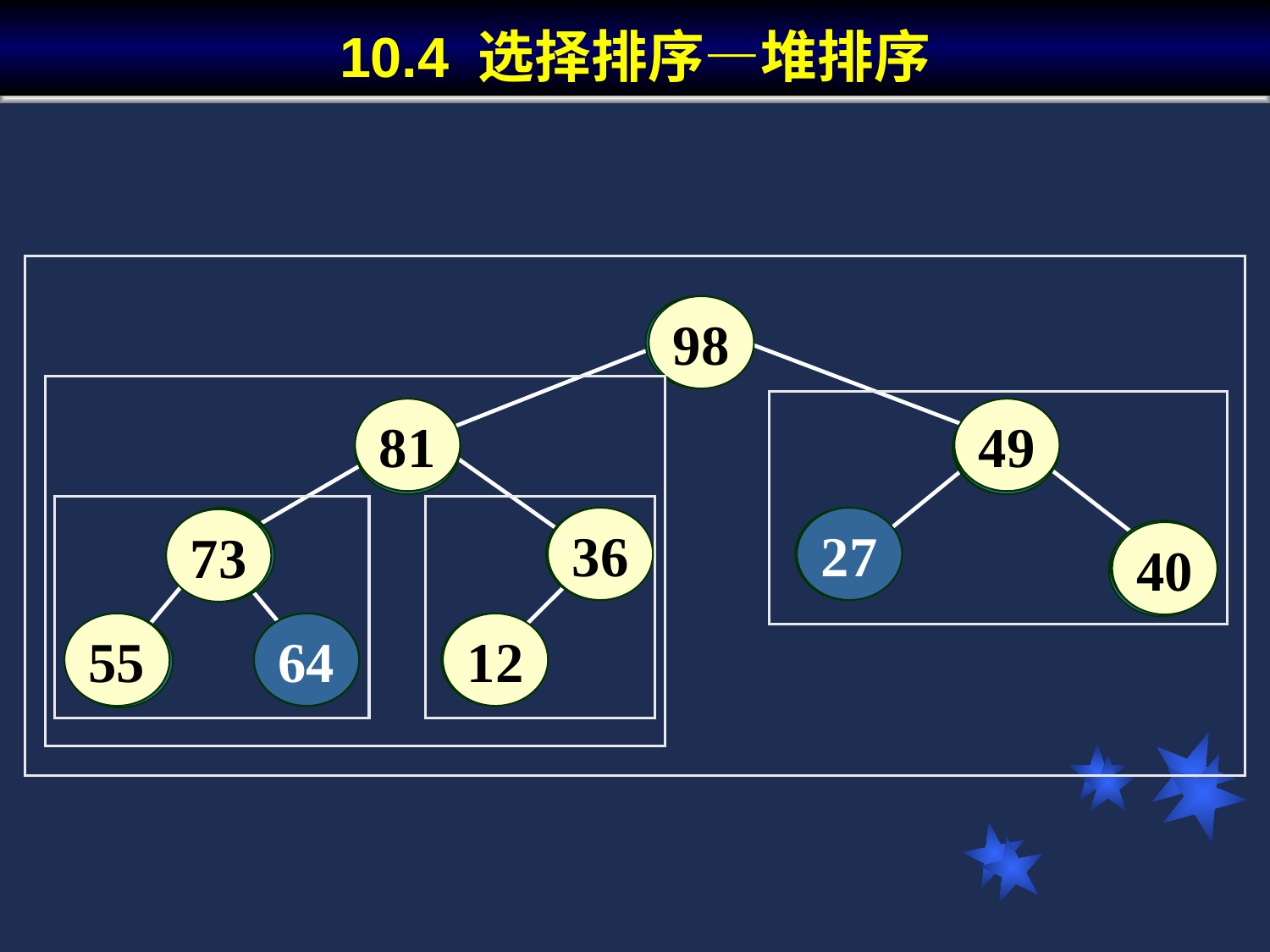

# 10.4 选择排序—堆排序

40
98

81
49
55
49
98

73
12
36
27
27
73
81
49
40
98

55
81
64
64
36
12
73